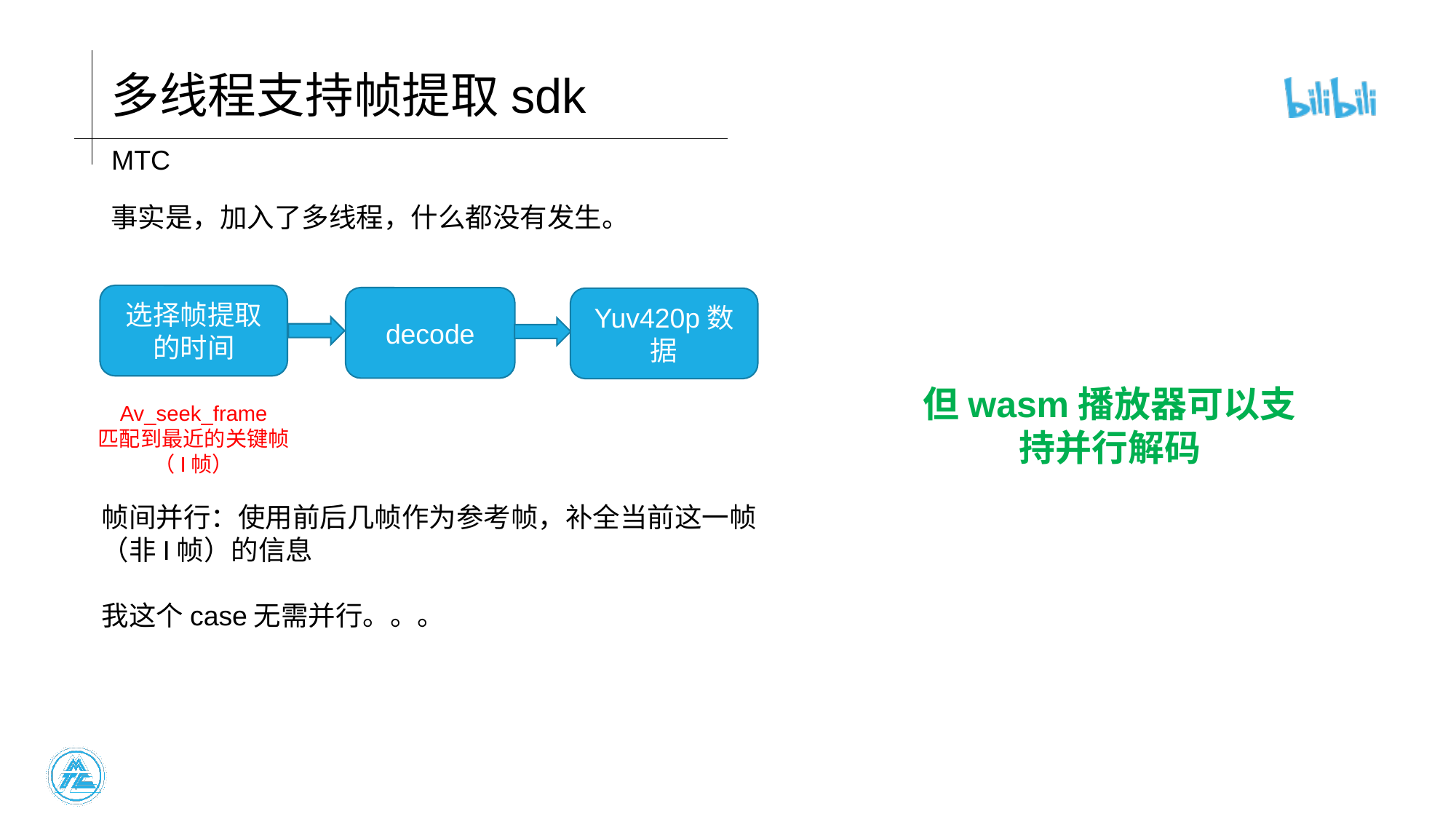

# 多线程支持帧提取sdk
事实是，加入了多线程，什么都没有发生。
选择帧提取的时间
decode
Yuv420p数据

但wasm播放器可以支持并行解码
Av_seek_frame
匹配到最近的关键帧
（I帧）
帧间并行：使用前后几帧作为参考帧，补全当前这一帧（非I帧）的信息

我这个case无需并行。。。